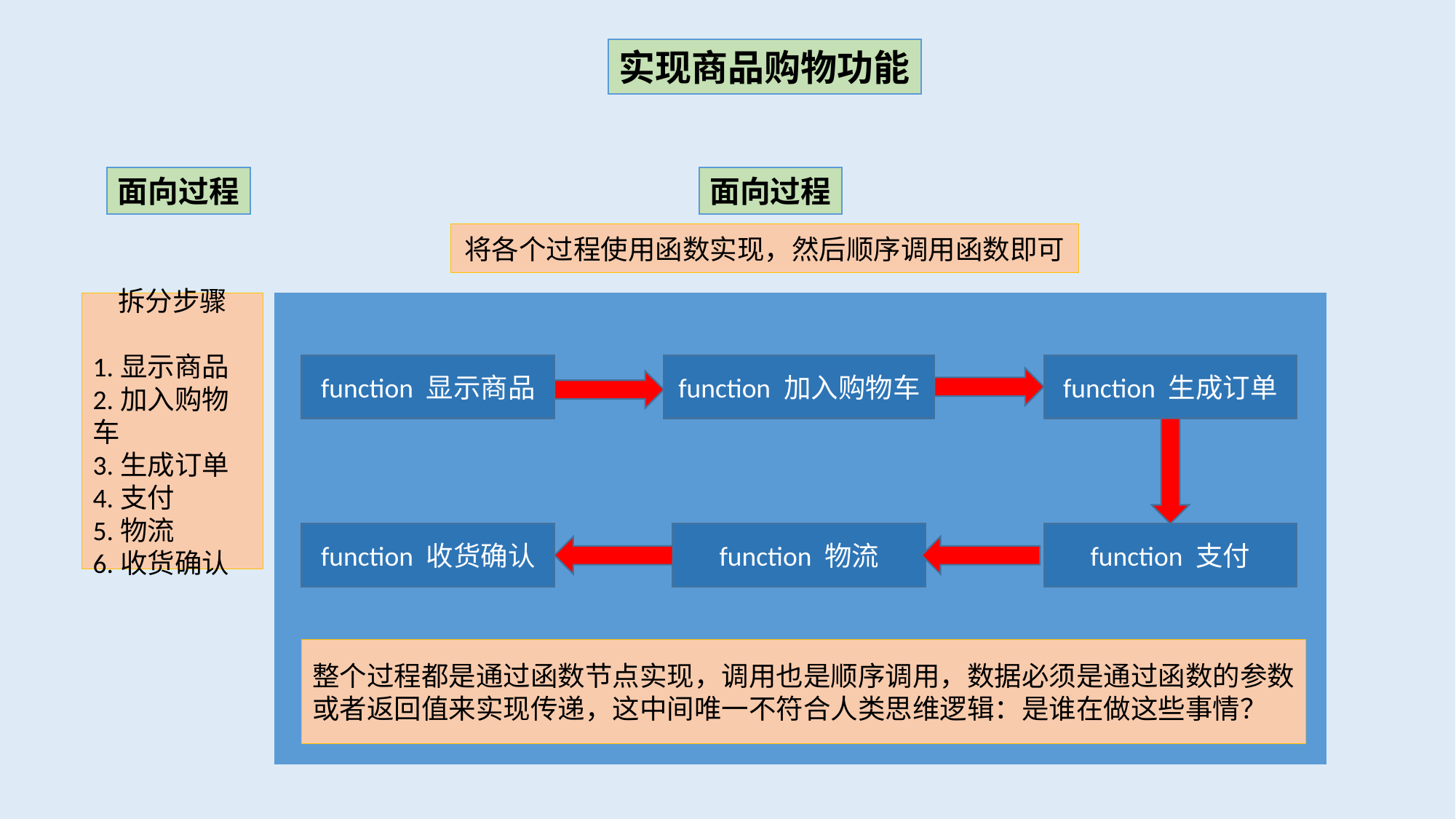

实现商品购物功能
面向过程
面向过程
将各个过程使用函数实现，然后顺序调用函数即可
拆分步骤

1.显示商品
2.加入购物车
3.生成订单
4.支付
5.物流
6.收货确认

function 显示商品
function 加入购物车
function 生成订单

function 收货确认
function 物流
function 支付

整个过程都是通过函数节点实现，调用也是顺序调用，数据必须是通过函数的参数或者返回值来实现传递，这中间唯一不符合人类思维逻辑：是谁在做这些事情？